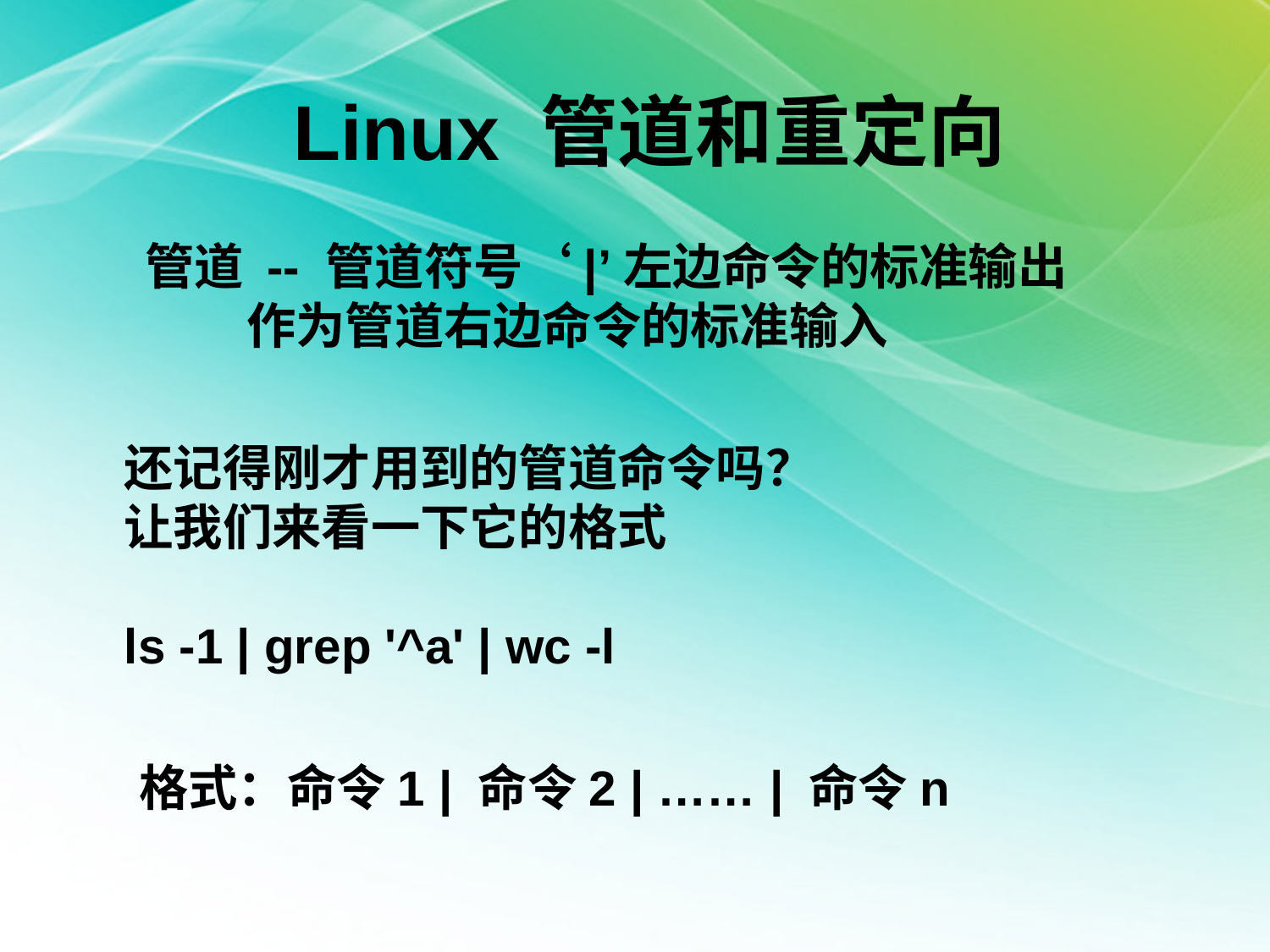

Linux 管道和重定向
管道 -- 管道符号‘|’左边命令的标准输出
        作为管道右边命令的标准输入
还记得刚才用到的管道命令吗？
让我们来看一下它的格式

ls -1 | grep '^a' | wc -l
格式：命令1 | 命令2 | …… | 命令n